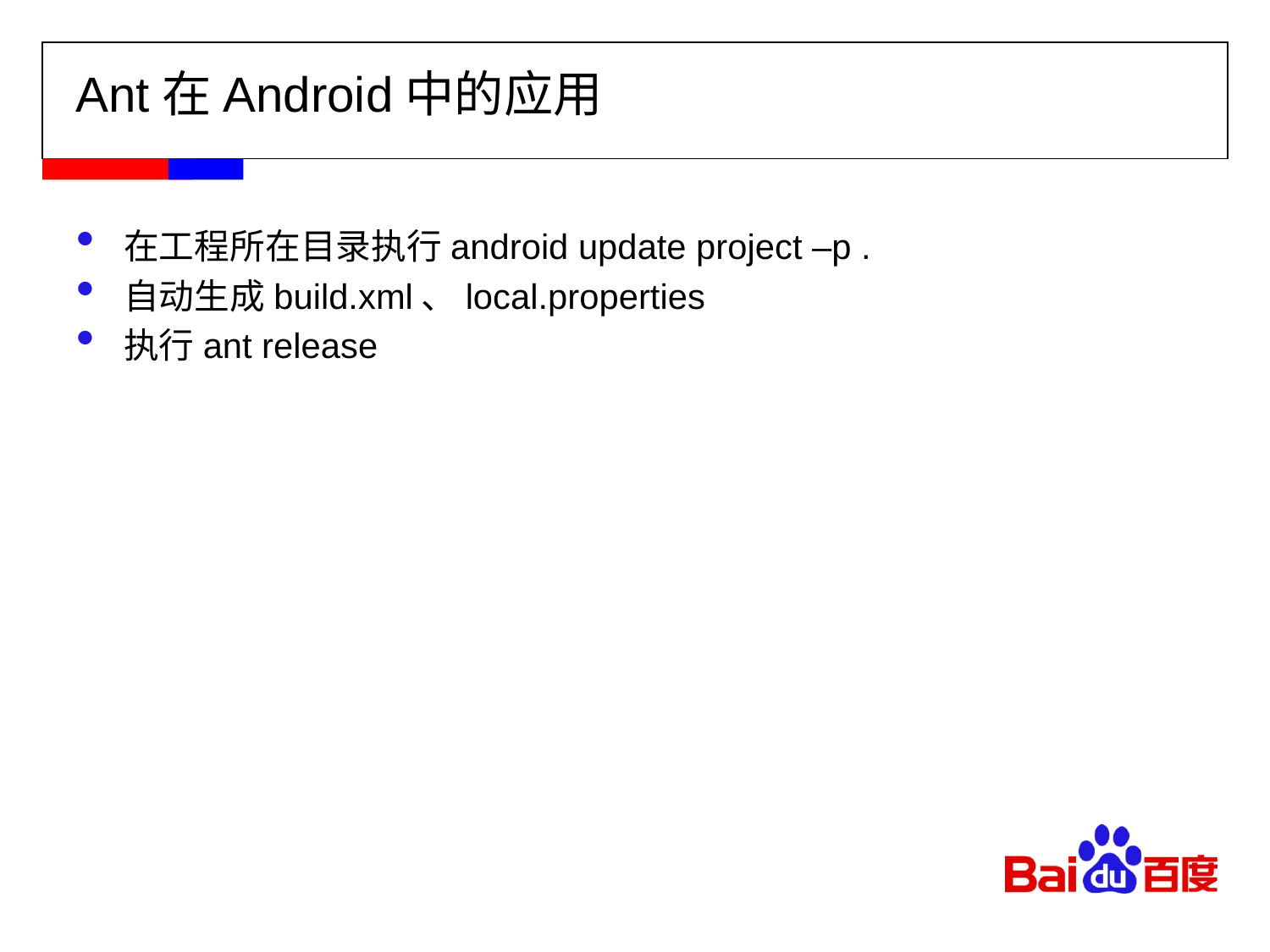

# Ant在Android中的应用
在工程所在目录执行android update project –p .
自动生成build.xml、local.properties
执行ant release